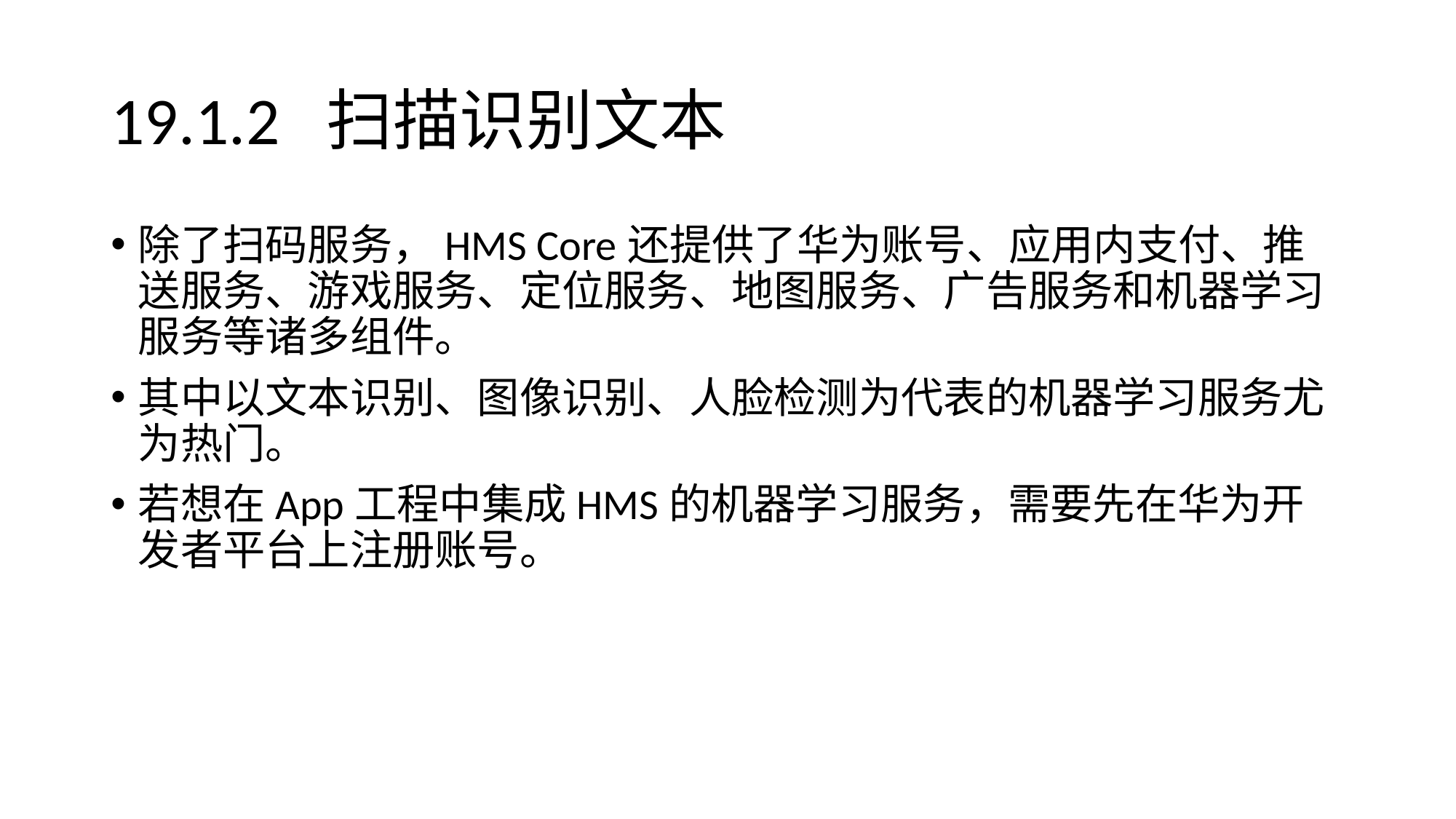

# 19.1.2  扫描识别文本
除了扫码服务，HMS Core还提供了华为账号、应用内支付、推送服务、游戏服务、定位服务、地图服务、广告服务和机器学习服务等诸多组件。
其中以文本识别、图像识别、人脸检测为代表的机器学习服务尤为热门。
若想在App工程中集成HMS的机器学习服务，需要先在华为开发者平台上注册账号。